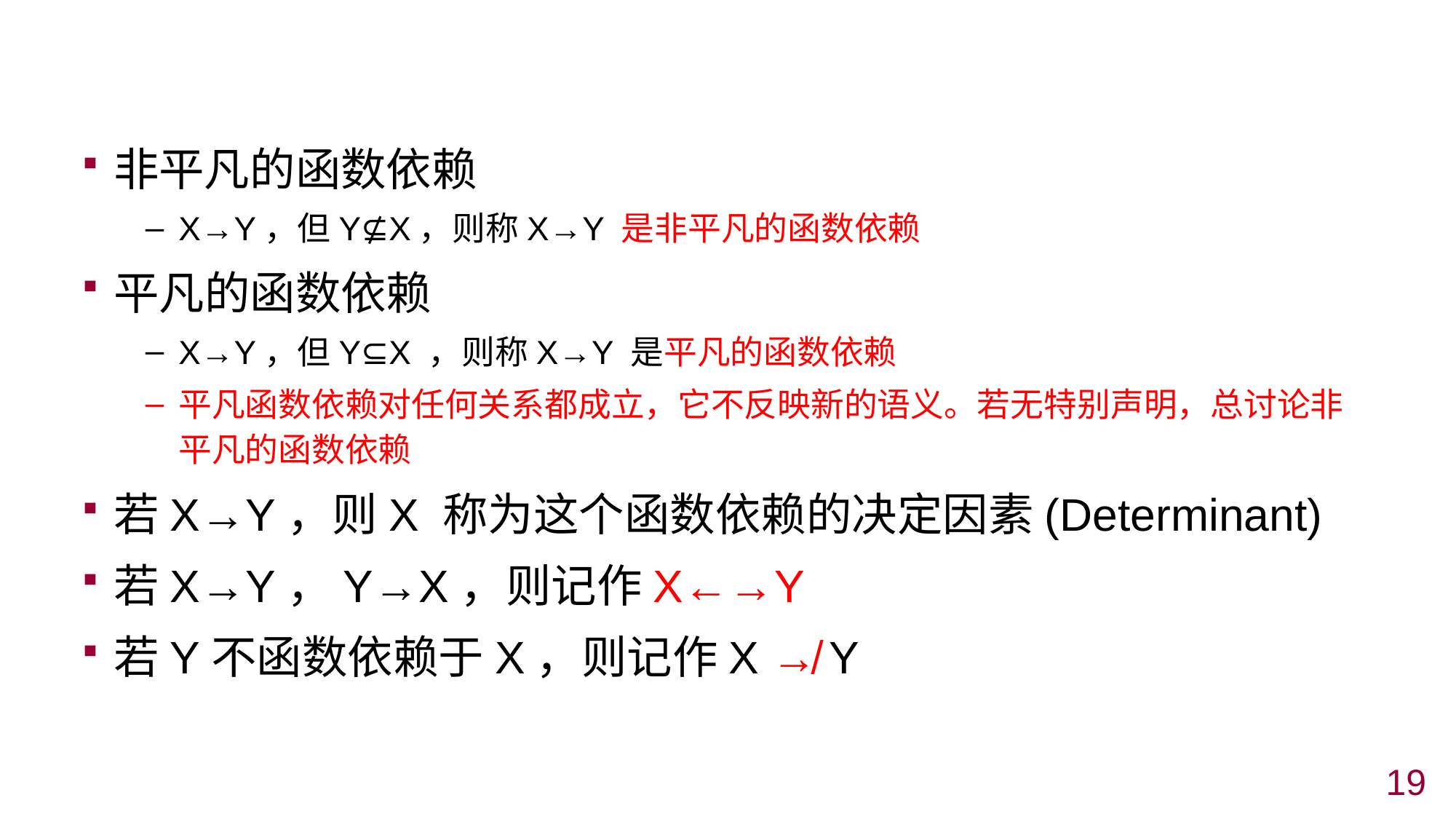

#
非平凡的函数依赖
X→Y，但Y⊈X，则称X→Y 是非平凡的函数依赖
平凡的函数依赖
X→Y，但Y⊆X ，则称X→Y 是平凡的函数依赖
平凡函数依赖对任何关系都成立，它不反映新的语义。若无特别声明，总讨论非平凡的函数依赖
若X→Y，则X 称为这个函数依赖的决定因素(Determinant)
若X→Y，Y→X，则记作X←→Y
若Y不函数依赖于X，则记作X ↛ Y
19